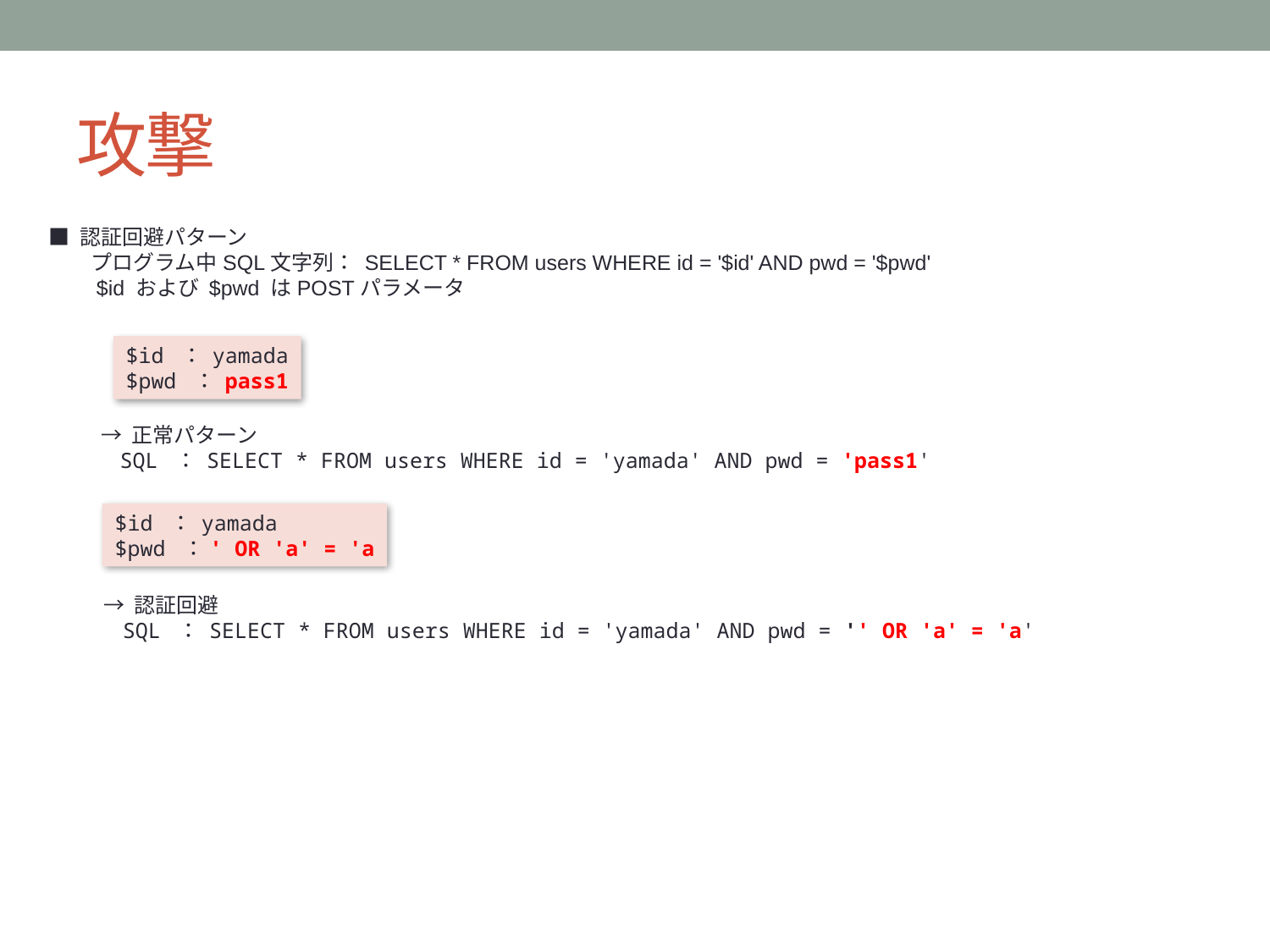

# 攻撃
■ 認証回避パターン
　　プログラム中SQL文字列： SELECT * FROM users WHERE id = '$id' AND pwd = '$pwd'
　　$id および $pwd はPOSTパラメータ
$id ： yamada
$pwd ： pass1
→ 正常パターン
   SQL ： SELECT * FROM users WHERE id = 'yamada' AND pwd = 'pass1'
$id ： yamada
$pwd ：' OR 'a' = 'a
→ 認証回避
   SQL ： SELECT * FROM users WHERE id = 'yamada' AND pwd = '' OR 'a' = 'a'